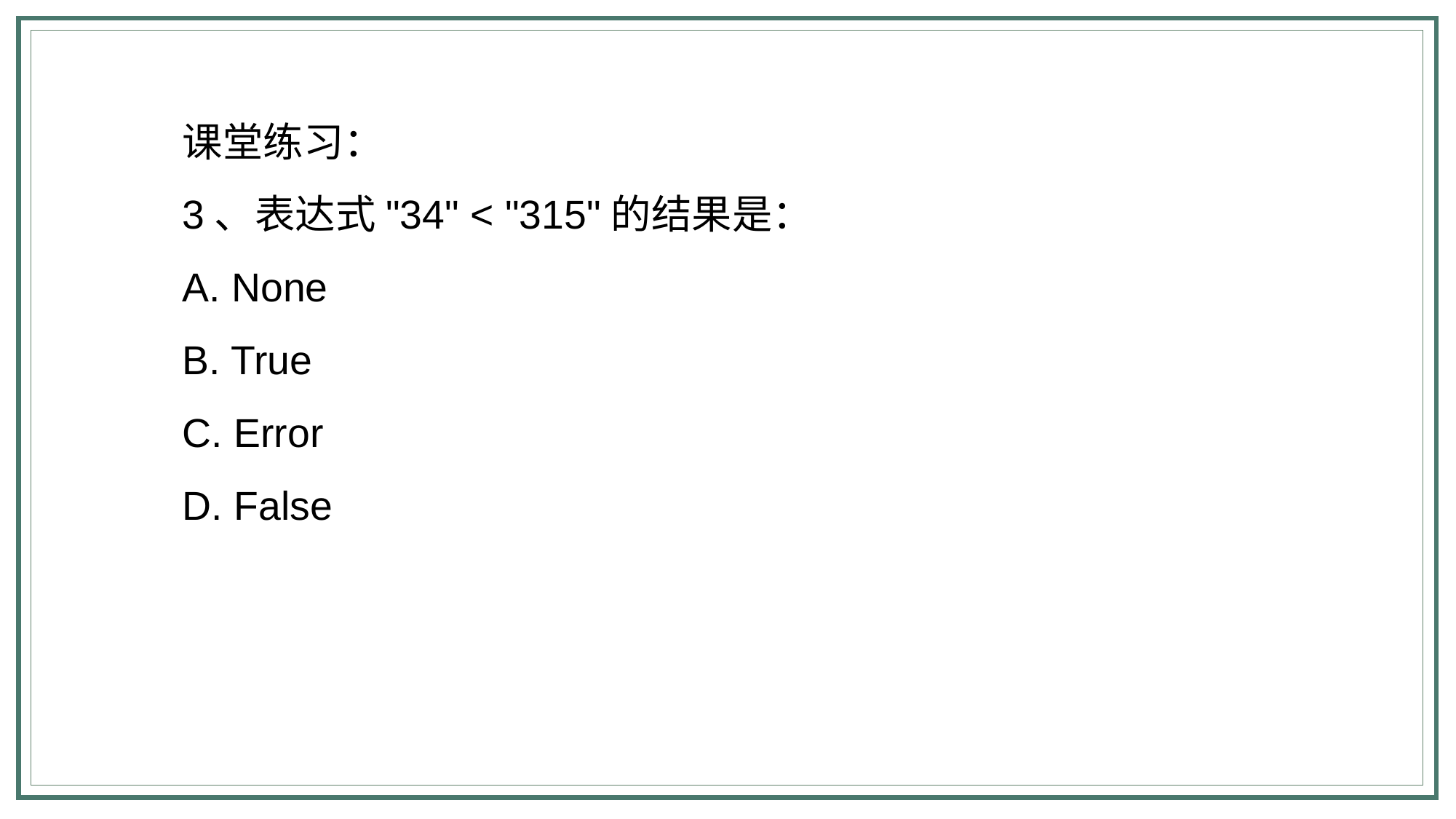

课堂练习：
3、表达式"34" < "315"的结果是：‬
A. None
B. True
C. Error
D. False